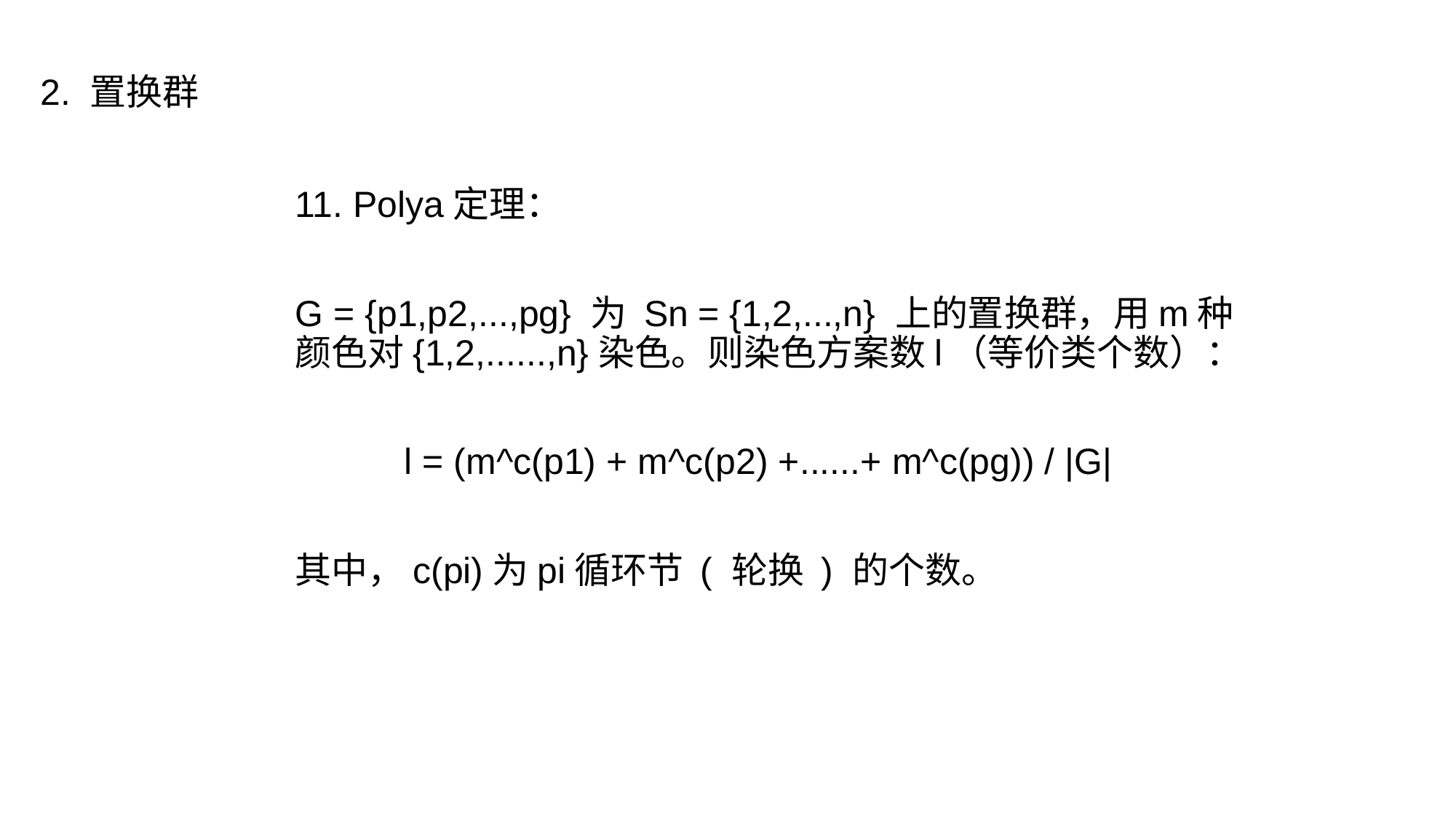

2. 置换群
11. Polya定理：

G = {p1,p2,...,pg} 为 Sn = {1,2,...,n} 上的置换群，用m种颜色对{1,2,......,n}染色。则染色方案数l（等价类个数）：

	l = (m^c(p1) + m^c(p2) +......+ m^c(pg)) / |G|

其中，c(pi)为pi循环节 ( 轮换 ) 的个数。